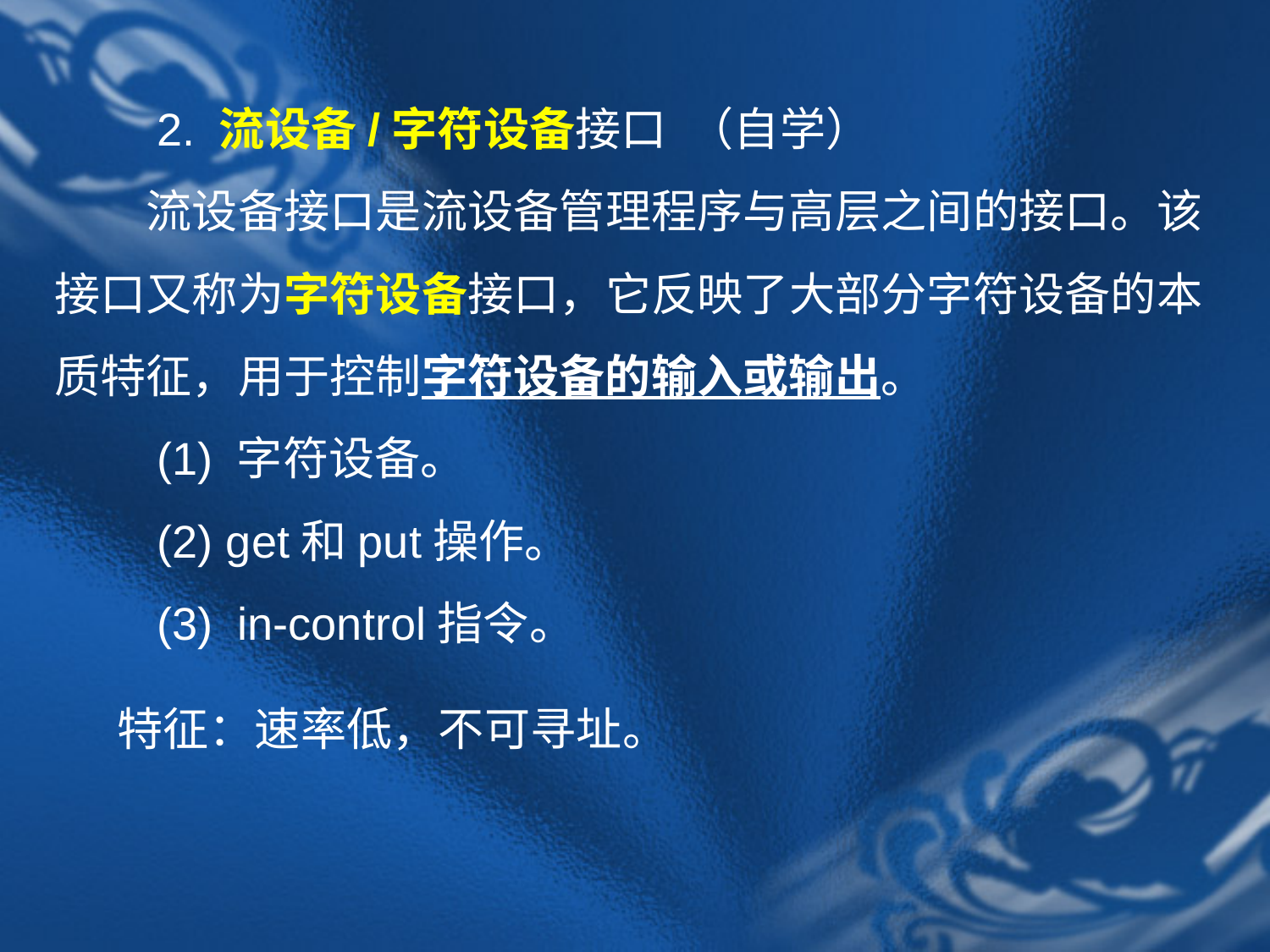

2. 流设备/字符设备接口  （自学）
　　流设备接口是流设备管理程序与高层之间的接口。该接口又称为字符设备接口，它反映了大部分字符设备的本质特征，用于控制字符设备的输入或输出。
　　(1) 字符设备。
　　(2) get和put操作。
　　(3)  in-control指令。
     特征：速率低，不可寻址。